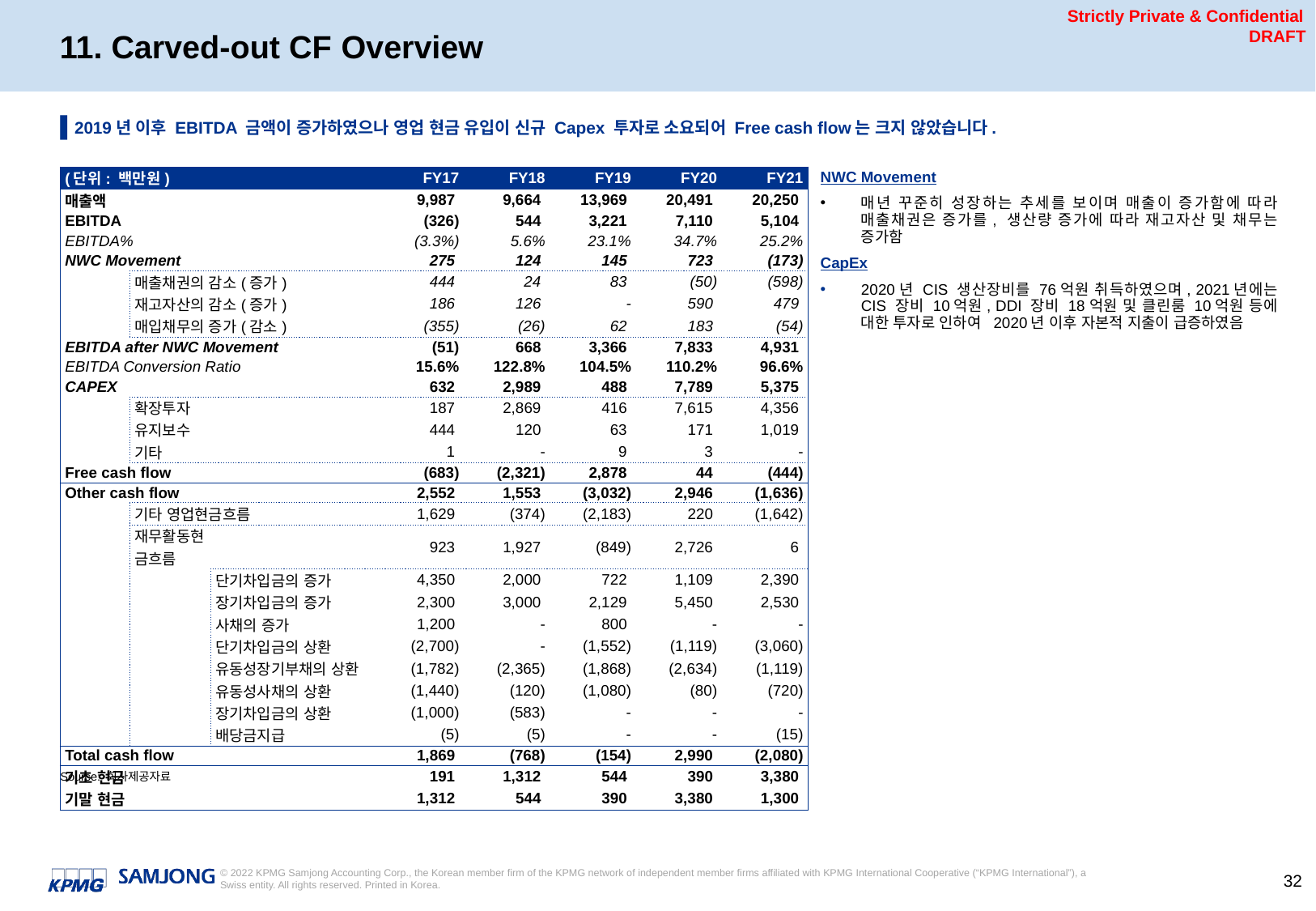

# 11. Carved-out CF Overview
▌2019년 이후 EBITDA 금액이 증가하였으나 영업 현금 유입이 신규 Capex 투자로 소요되어 Free cash flow는 크지 않았습니다.
| (단위: 백만원) |  |  |  | FY17 | FY18 | FY19 | FY20 | FY21 |
| --- | --- | --- | --- | --- | --- | --- | --- | --- |
| 매출액 |  |  |  | 9,987 | 9,664 | 13,969 | 20,491 | 20,250 |
| EBITDA |  |  |  | (326) | 544 | 3,221 | 7,110 | 5,104 |
| EBITDA% |  |  |  | (3.3%) | 5.6% | 23.1% | 34.7% | 25.2% |
| NWC Movement |  |  |  | 275 | 124 | 145 | 723 | (173) |
|  | 매출채권의 감소(증가) |  |  | 444 | 24 | 83 | (50) | (598) |
|  | 재고자산의 감소(증가) |  |  | 186 | 126 | - | 590 | 479 |
|  | 매입채무의 증가(감소) |  |  | (355) | (26) | 62 | 183 | (54) |
| EBITDA after NWC Movement |  |  |  | (51) | 668 | 3,366 | 7,833 | 4,931 |
| EBITDA Conversion Ratio |  |  |  | 15.6% | 122.8% | 104.5% | 110.2% | 96.6% |
| CAPEX |  |  |  | 632 | 2,989 | 488 | 7,789 | 5,375 |
|  | 확장투자 |  |  | 187 | 2,869 | 416 | 7,615 | 4,356 |
|  | 유지보수 |  |  | 444 | 120 | 63 | 171 | 1,019 |
|  | 기타 |  |  | 1 | - | 9 | 3 | - |
| Free cash flow |  |  |  | (683) | (2,321) | 2,878 | 44 | (444) |
| Other cash flow |  |  |  | 2,552 | 1,553 | (3,032) | 2,946 | (1,636) |
|  | 기타 영업현금흐름 |  |  | 1,629 | (374) | (2,183) | 220 | (1,642) |
|  | 재무활동현금흐름 |  |  | 923 | 1,927 | (849) | 2,726 | 6 |
|  |  | 단기차입금의 증가 |  | 4,350 | 2,000 | 722 | 1,109 | 2,390 |
|  |  | 장기차입금의 증가 |  | 2,300 | 3,000 | 2,129 | 5,450 | 2,530 |
|  |  | 사채의 증가 |  | 1,200 | - | 800 | - | - |
|  |  | 단기차입금의 상환 |  | (2,700) | - | (1,552) | (1,119) | (3,060) |
|  |  | 유동성장기부채의 상환 |  | (1,782) | (2,365) | (1,868) | (2,634) | (1,119) |
|  |  | 유동성사채의 상환 |  | (1,440) | (120) | (1,080) | (80) | (720) |
|  |  | 장기차입금의 상환 |  | (1,000) | (583) | - | - | - |
|  |  | 배당금지급 |  | (5) | (5) | - | - | (15) |
| Total cash flow |  |  |  | 1,869 | (768) | (154) | 2,990 | (2,080) |
| 기초 현금 |  |  |  | 191 | 1,312 | 544 | 390 | 3,380 |
| 기말 현금 |  |  |  | 1,312 | 544 | 390 | 3,380 | 1,300 |
NWC Movement
매년 꾸준히 성장하는 추세를 보이며 매출이 증가함에 따라 매출채권은 증가를, 생산량 증가에 따라 재고자산 및 채무는 증가함
CapEx
2020년 CIS 생산장비를 76억원 취득하였으며, 2021년에는 CIS 장비 10억원, DDI 장비 18억원 및 클린룸 10억원 등에 대한 투자로 인하여  2020년 이후 자본적 지출이 급증하였음

Source: 회사제공자료